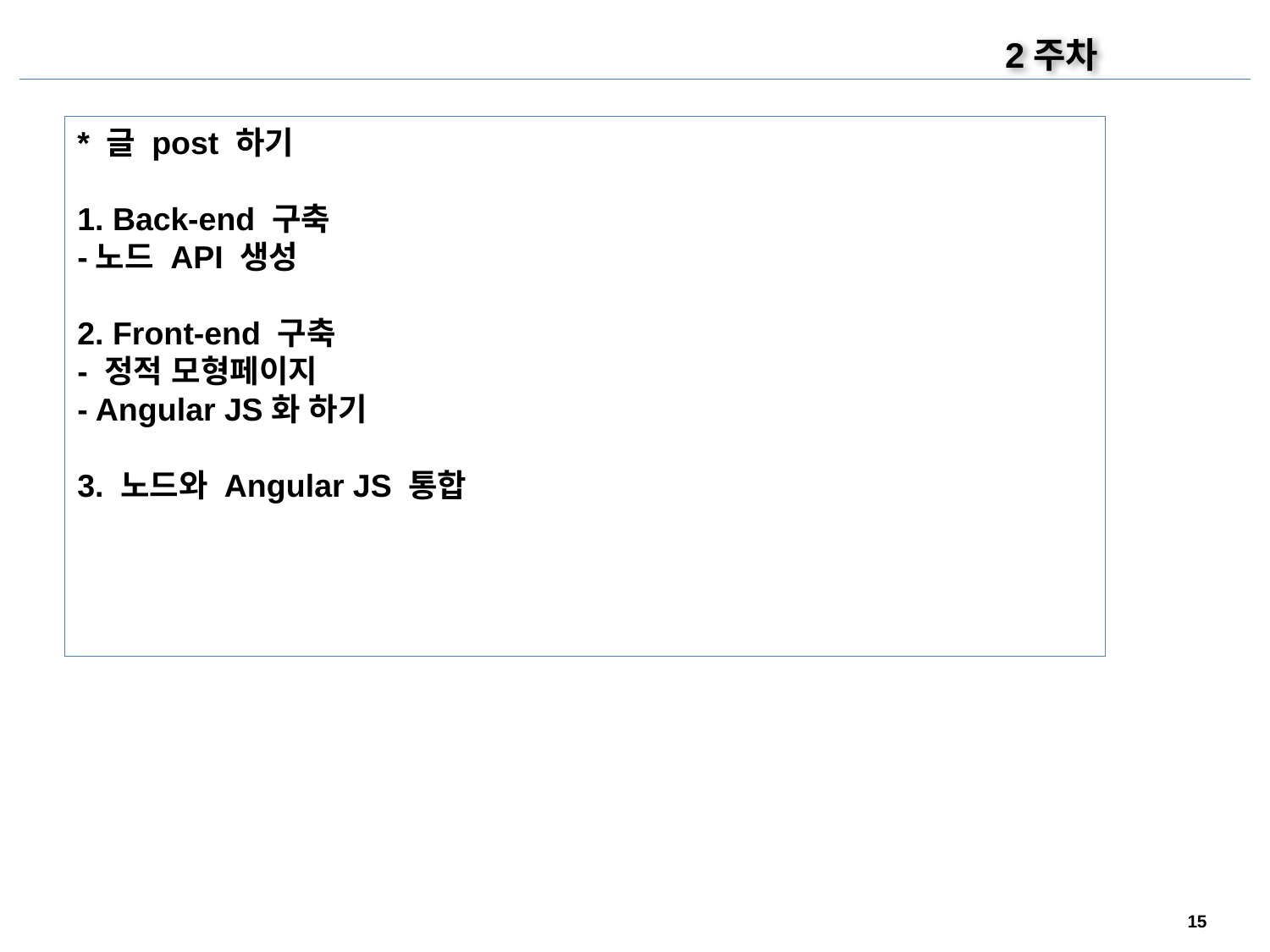

2주차
* 글 post 하기

1. Back-end 구축
-노드 API 생성

2. Front-end 구축
- 정적 모형페이지
- Angular JS화 하기

3. 노드와 Angular JS 통합